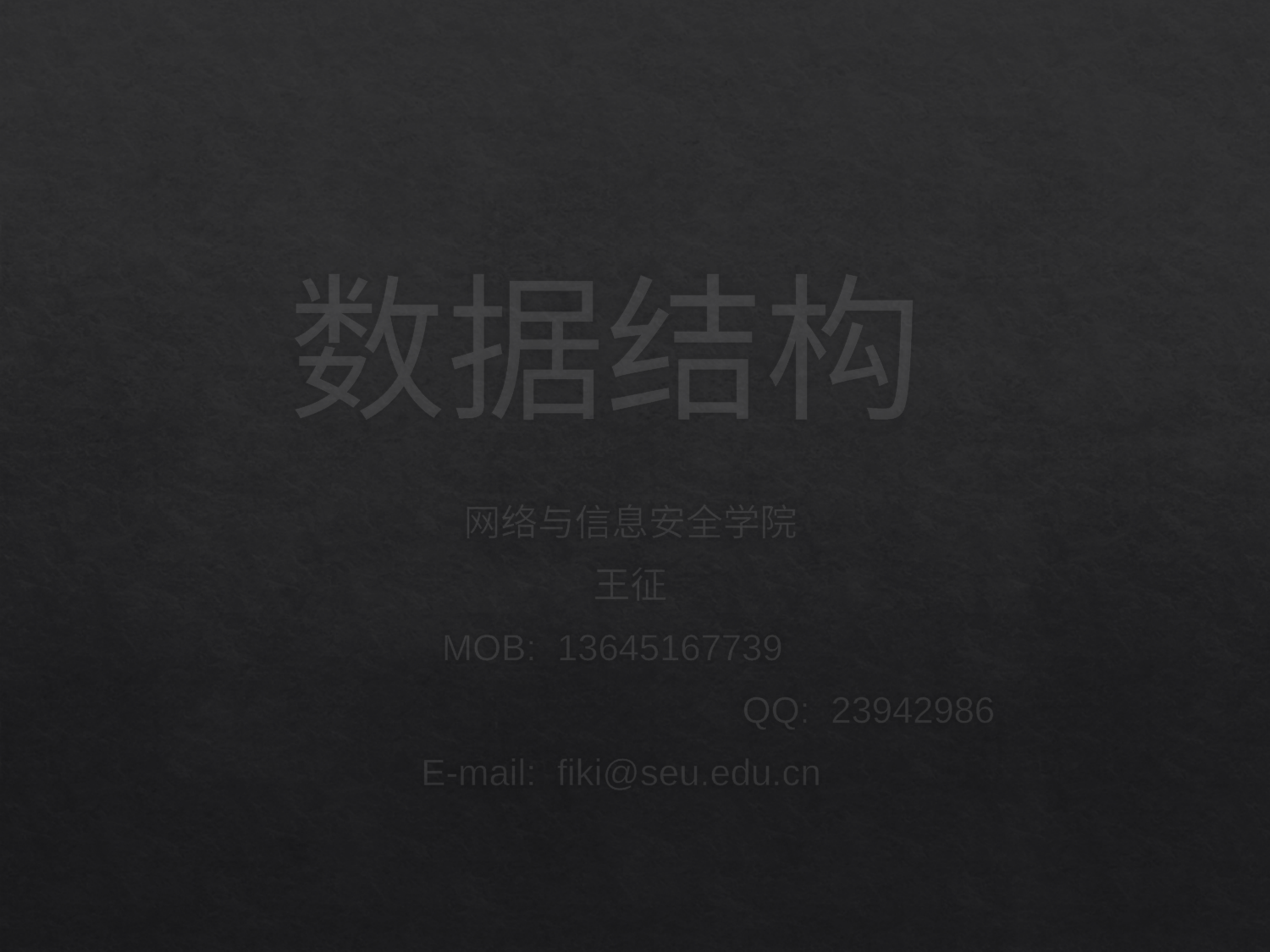

# 数据结构
网络与信息安全学院
王征
                            MOB:  13645167739
				        QQ:  23942986
                          E-mail:  fiki@seu.edu.cn